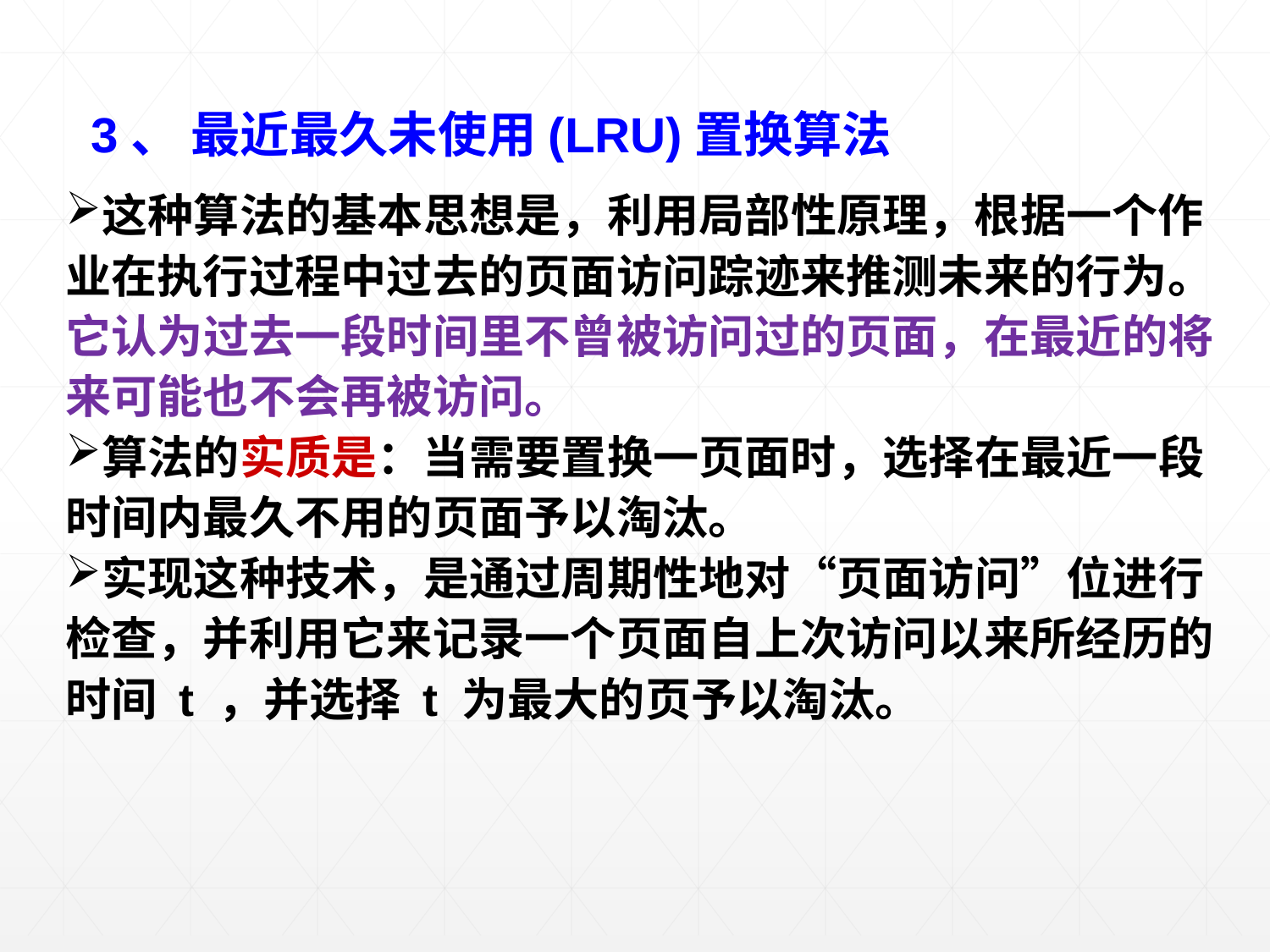

3、 最近最久未使用(LRU)置换算法
这种算法的基本思想是，利用局部性原理，根据一个作业在执行过程中过去的页面访问踪迹来推测未来的行为。它认为过去一段时间里不曾被访问过的页面，在最近的将来可能也不会再被访问。
算法的实质是：当需要置换一页面时，选择在最近一段时间内最久不用的页面予以淘汰。
实现这种技术，是通过周期性地对“页面访问”位进行检查，并利用它来记录一个页面自上次访问以来所经历的时间 t ，并选择 t 为最大的页予以淘汰。